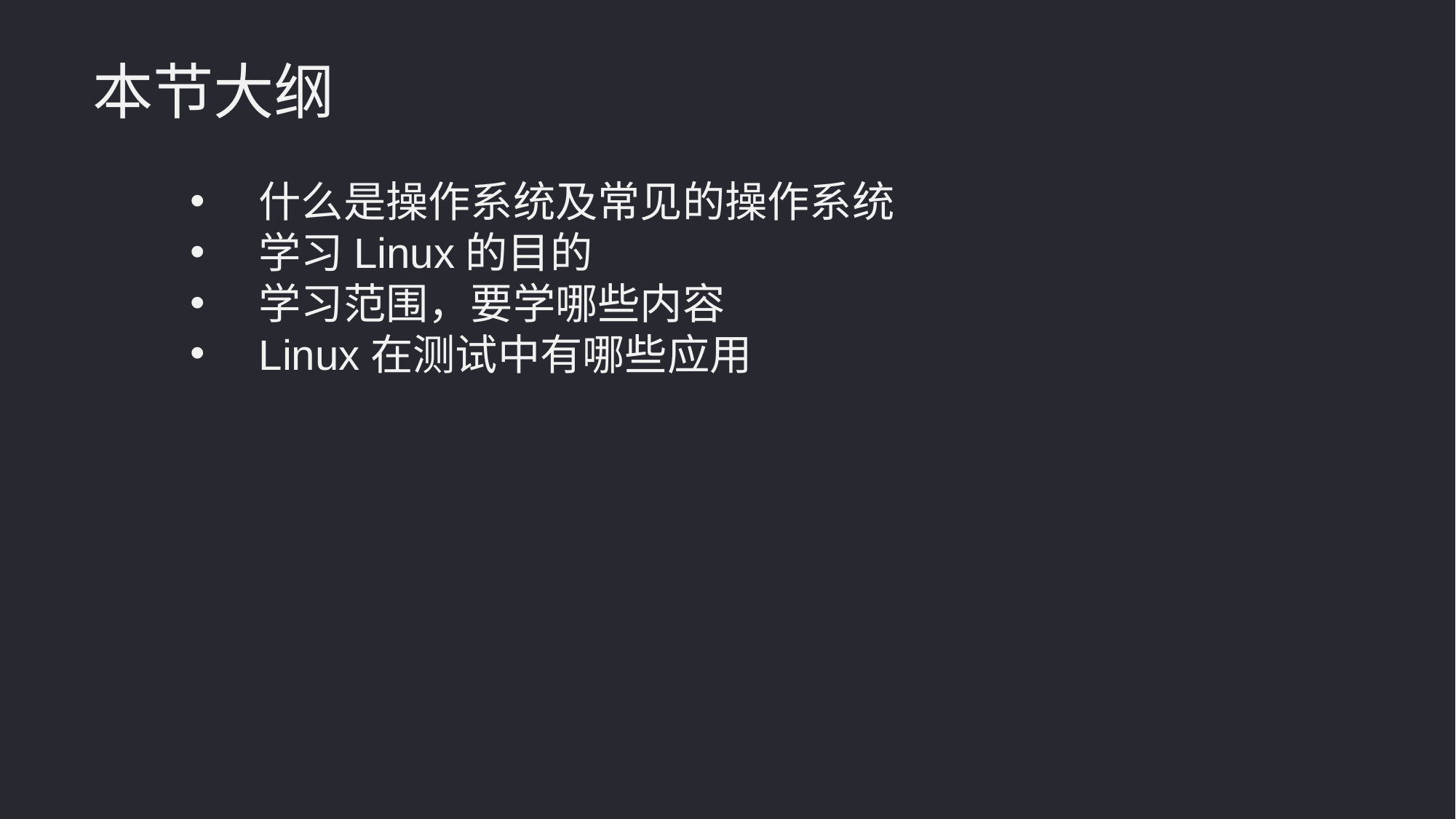

本节大纲
什么是操作系统及常见的操作系统
学习Linux的目的
学习范围，要学哪些内容
Linux在测试中有哪些应用